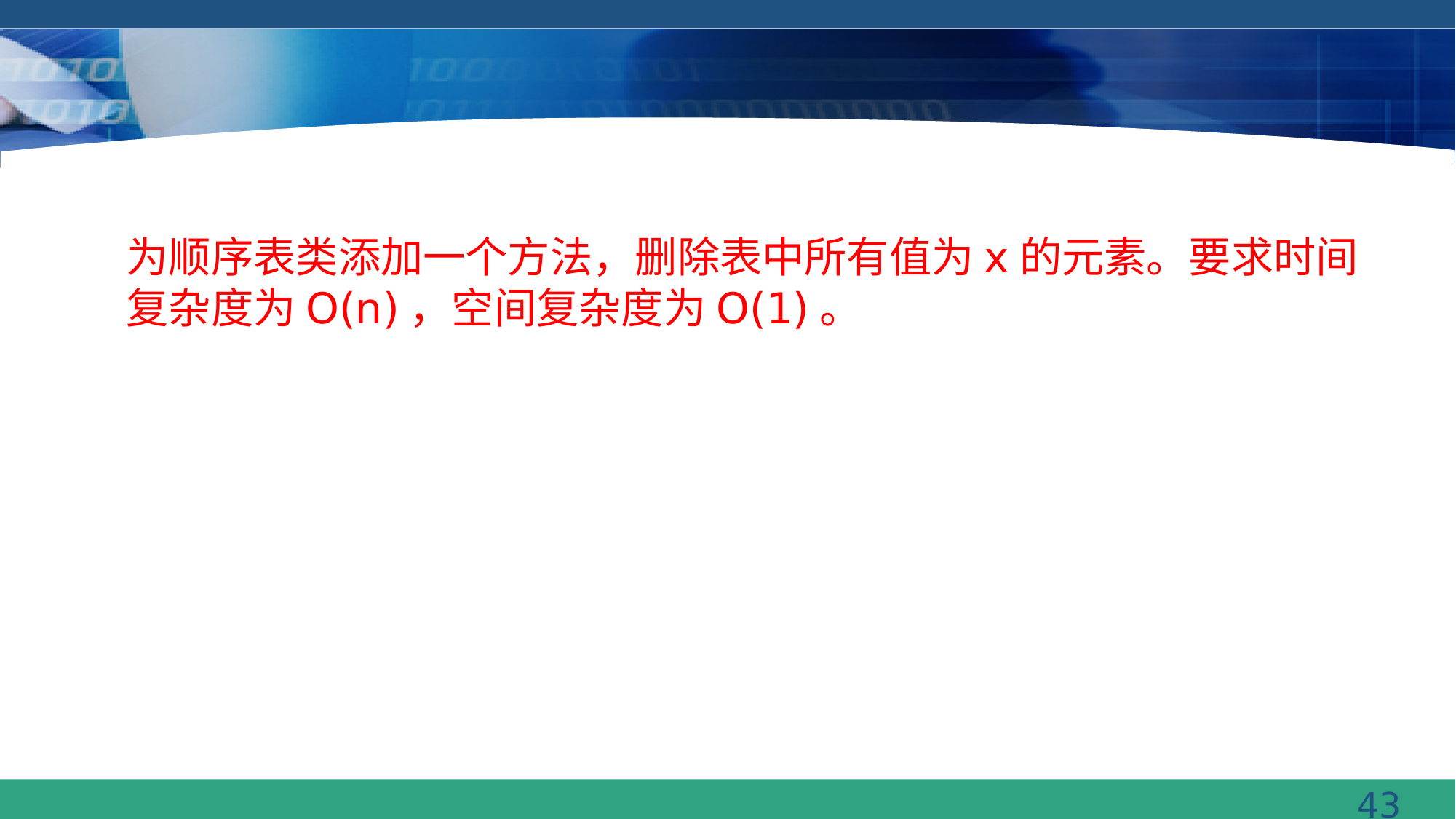

# 为顺序表类添加一个方法，删除表中所有值为x的元素。要求时间复杂度为O(n)，空间复杂度为O(1)。